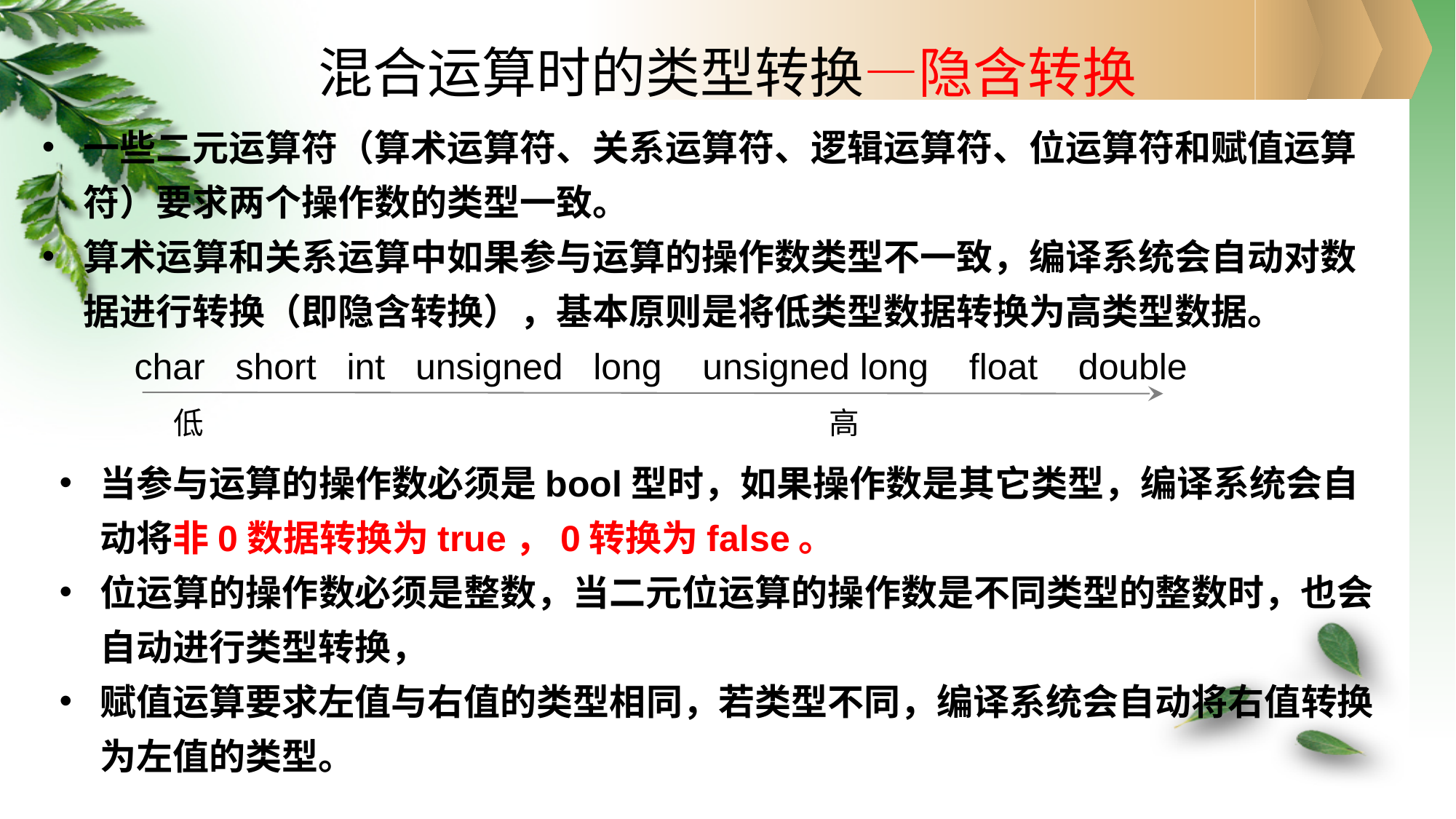

# 混合运算时的类型转换—隐含转换
一些二元运算符（算术运算符、关系运算符、逻辑运算符、位运算符和赋值运算符）要求两个操作数的类型一致。
算术运算和关系运算中如果参与运算的操作数类型不一致，编译系统会自动对数据进行转换（即隐含转换），基本原则是将低类型数据转换为高类型数据。
           char   short   int   unsigned   long    unsigned long    float    double
        低                                                                                             高

当参与运算的操作数必须是bool型时，如果操作数是其它类型，编译系统会自动将非0数据转换为true，0转换为false。
位运算的操作数必须是整数，当二元位运算的操作数是不同类型的整数时，也会自动进行类型转换，
赋值运算要求左值与右值的类型相同，若类型不同，编译系统会自动将右值转换为左值的类型。